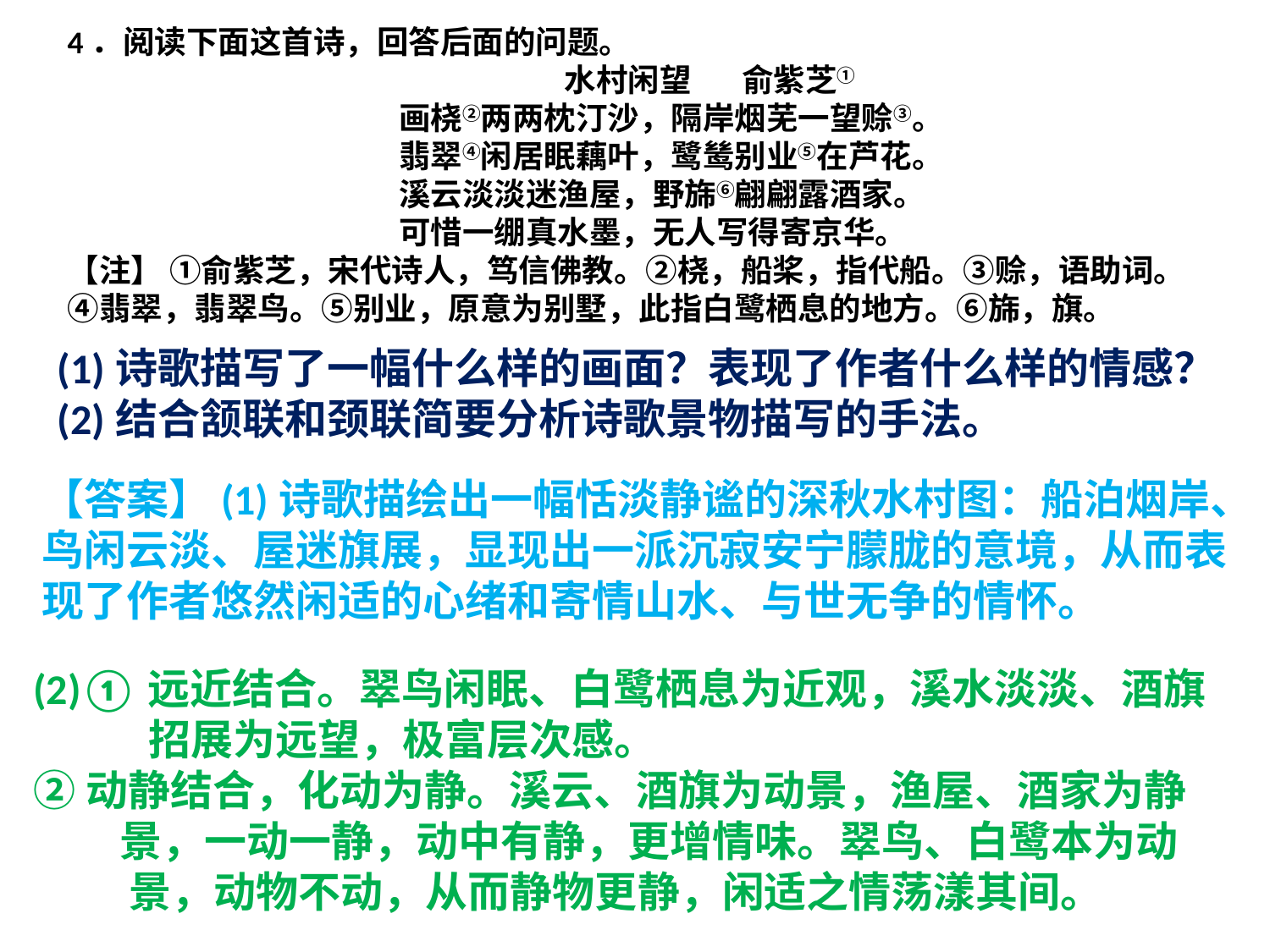

4．阅读下面这首诗，回答后面的问题。
                                                                    水村闲望       俞紫芝①
                                             画桡②两两枕汀沙，隔岸烟芜一望赊③。
                                             翡翠④闲居眠藕叶，鹭鸶别业⑤在芦花。
                                             溪云淡淡迷渔屋，野旆⑥翩翩露酒家。
                                             可惜一绷真水墨，无人写得寄京华。
【注】 ①俞紫芝，宋代诗人，笃信佛教。②桡，船桨，指代船。③赊，语助词。④翡翠，翡翠鸟。⑤别业，原意为别墅，此指白鹭栖息的地方。⑥旆，旗。
(1)诗歌描写了一幅什么样的画面？表现了作者什么样的情感？
(2)结合颔联和颈联简要分析诗歌景物描写的手法。
【答案】(1)诗歌描绘出一幅恬淡静谧的深秋水村图：船泊烟岸、鸟闲云淡、屋迷旗展，显现出一派沉寂安宁朦胧的意境，从而表现了作者悠然闲适的心绪和寄情山水、与世无争的情怀。
(2)①远近结合。翠鸟闲眠、白鹭栖息为近观，溪水淡淡、酒旗
           招展为远望，极富层次感。
②动静结合，化动为静。溪云、酒旗为动景，渔屋、酒家为静
        景，一动一静，动中有静，更增情味。翠鸟、白鹭本为动
         景，动物不动，从而静物更静，闲适之情荡漾其间。